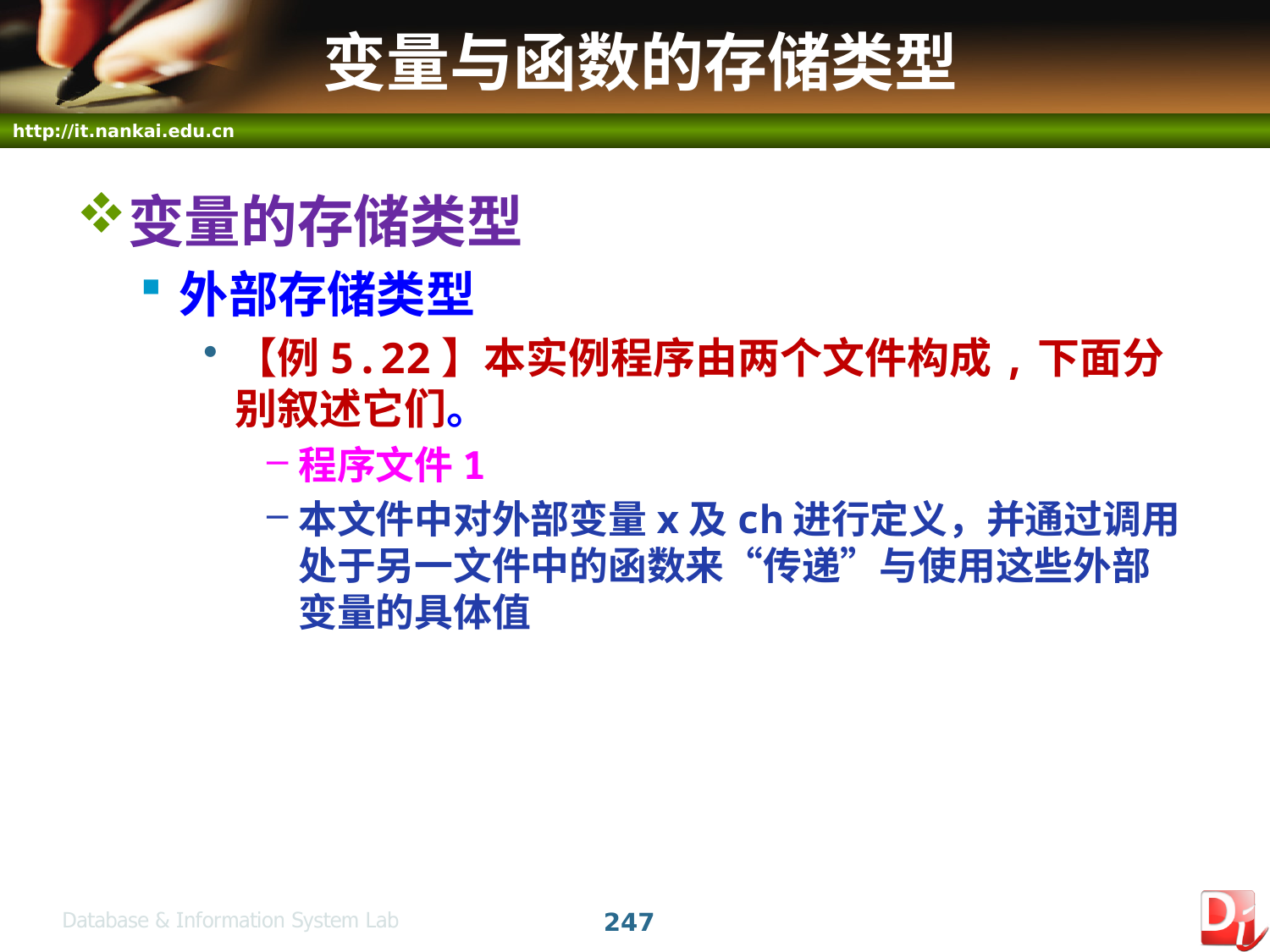

# 变量与函数的存储类型
变量的存储类型
外部存储类型
【例5.22】本实例程序由两个文件构成,下面分别叙述它们。
程序文件1
本文件中对外部变量x及ch进行定义，并通过调用处于另一文件中的函数来“传递”与使用这些外部变量的具体值

247
Database & Information System Lab